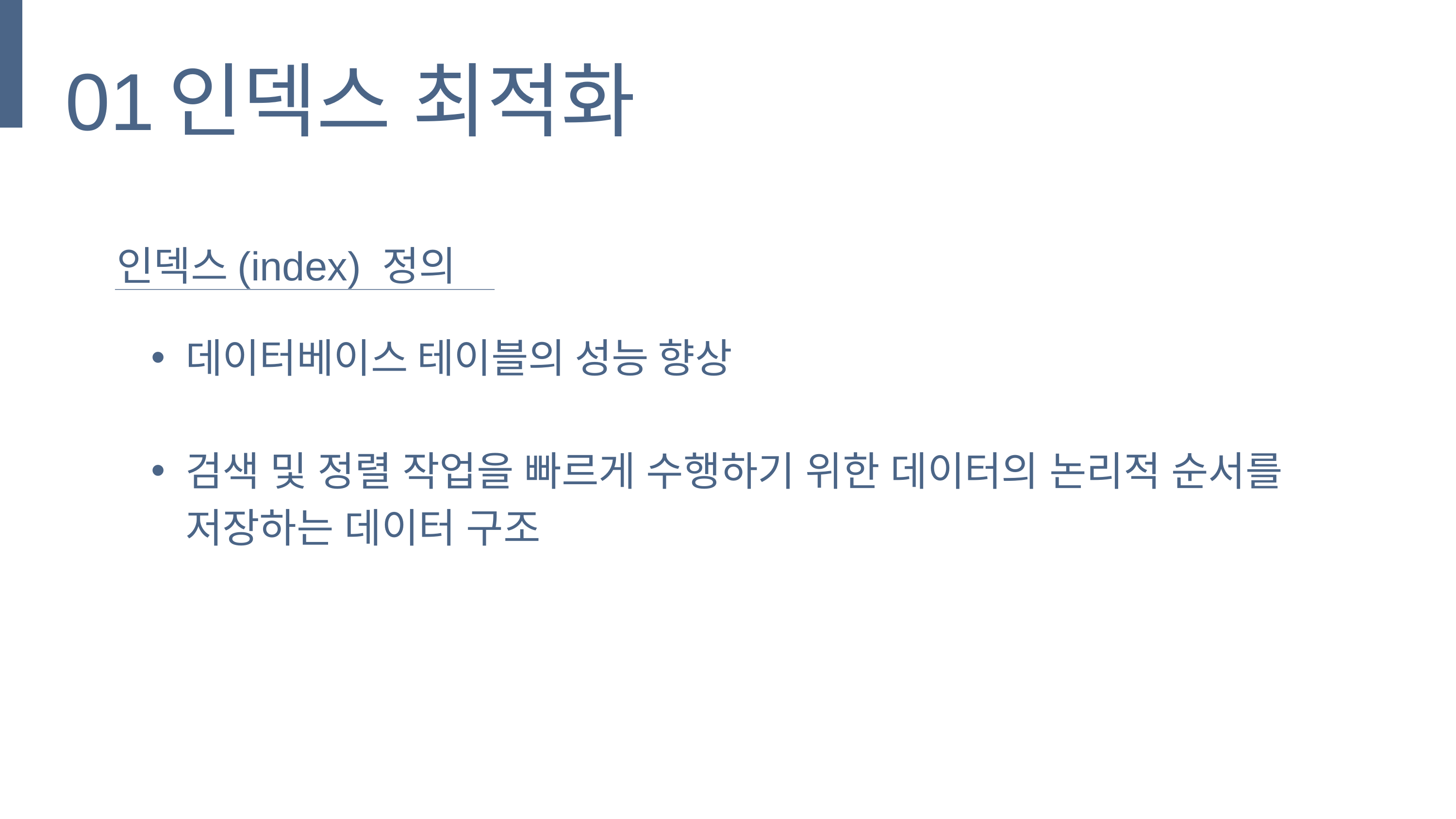

01
인덱스 최적화
인덱스(index) 정의

데이터베이스 테이블의 성능 향상
검색 및 정렬 작업을 빠르게 수행하기 위한 데이터의 논리적 순서를 저장하는 데이터 구조